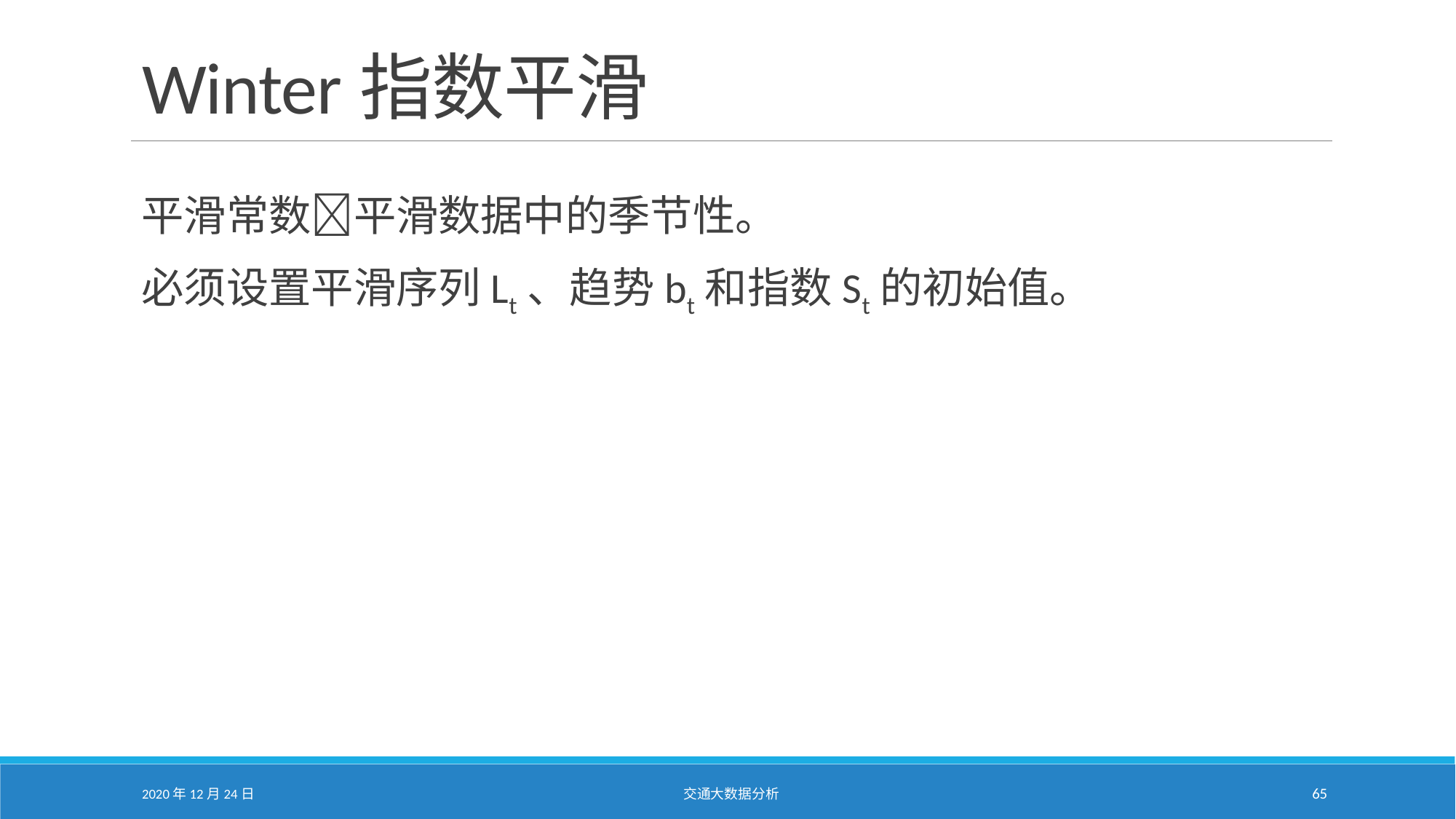

# Winter指数平滑
平滑常数γ平滑数据中的季节性。
必须设置平滑序列Lt、趋势bt和指数St的初始值。
2020年12月24日
交通大数据分析
65